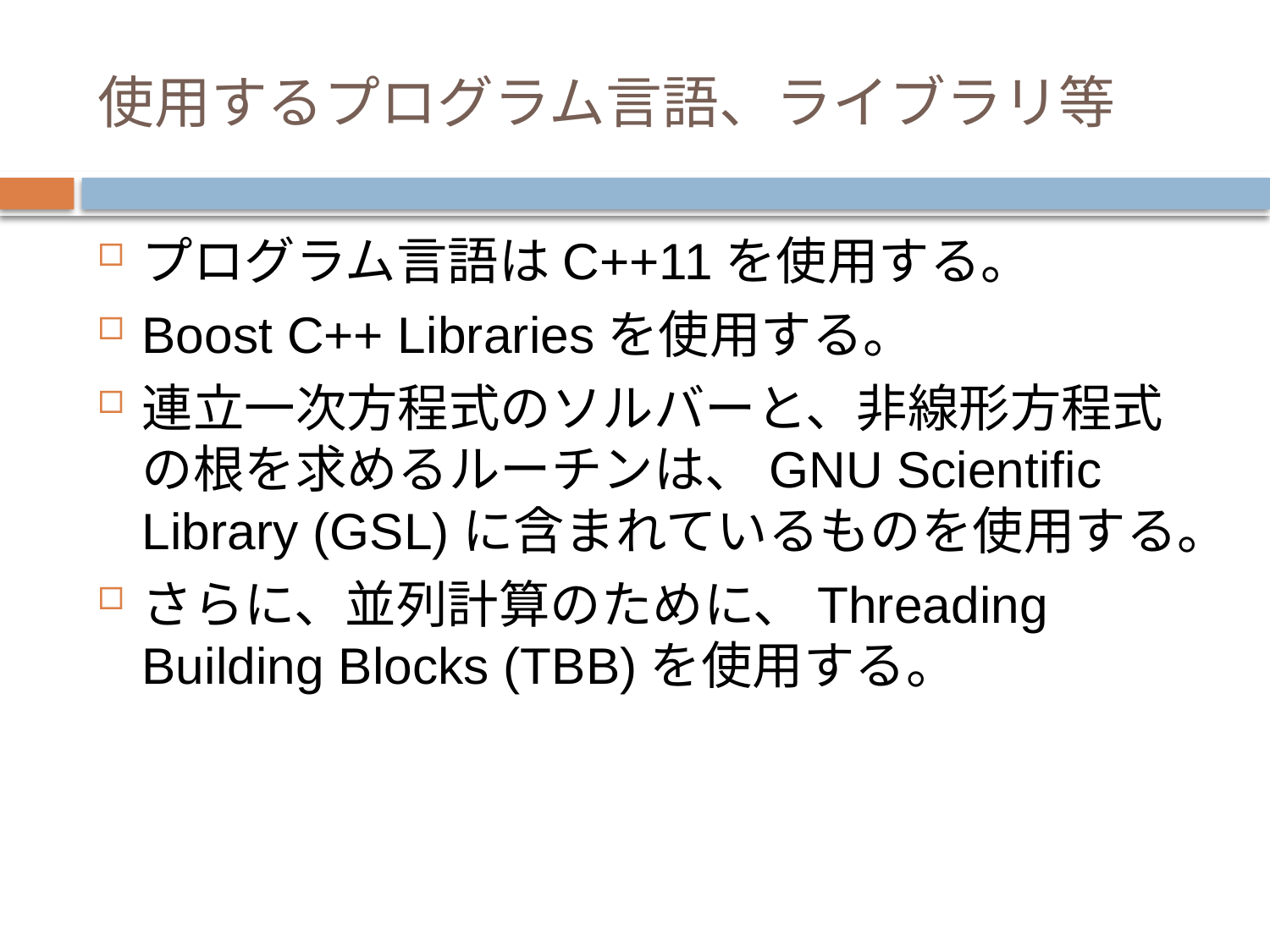

# 使用するプログラム言語、ライブラリ等
プログラム言語はC++11を使用する。
Boost C++ Librariesを使用する。
連立一次方程式のソルバーと、非線形方程式の根を求めるルーチンは、GNU Scientific Library (GSL)に含まれているものを使用する。
さらに、並列計算のために、Threading Building Blocks (TBB)を使用する。